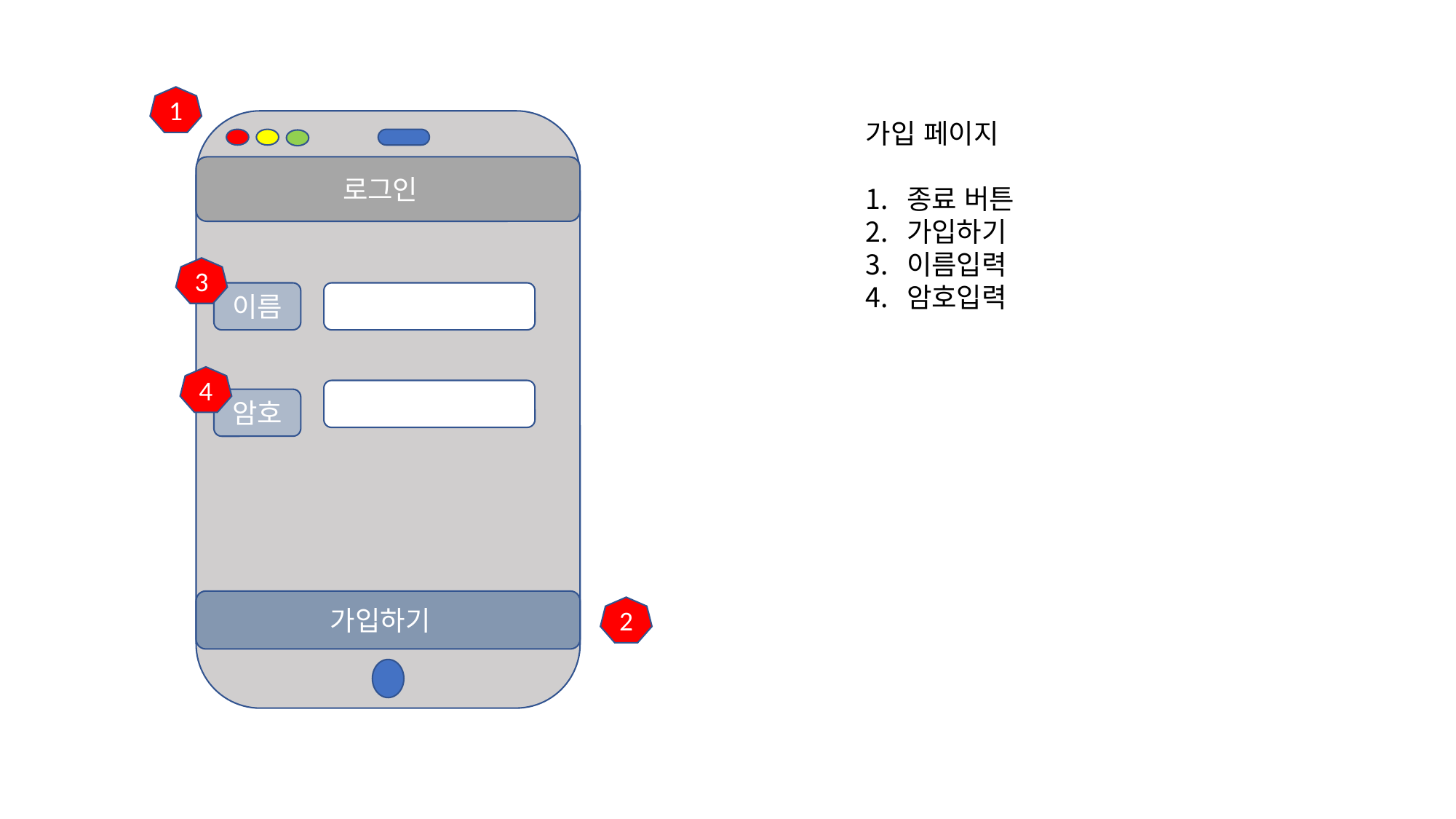

1

가입 페이지

종료 버튼
가입하기
이름입력
암호입력

로그인
3
이름

4

암호
가입하기
2